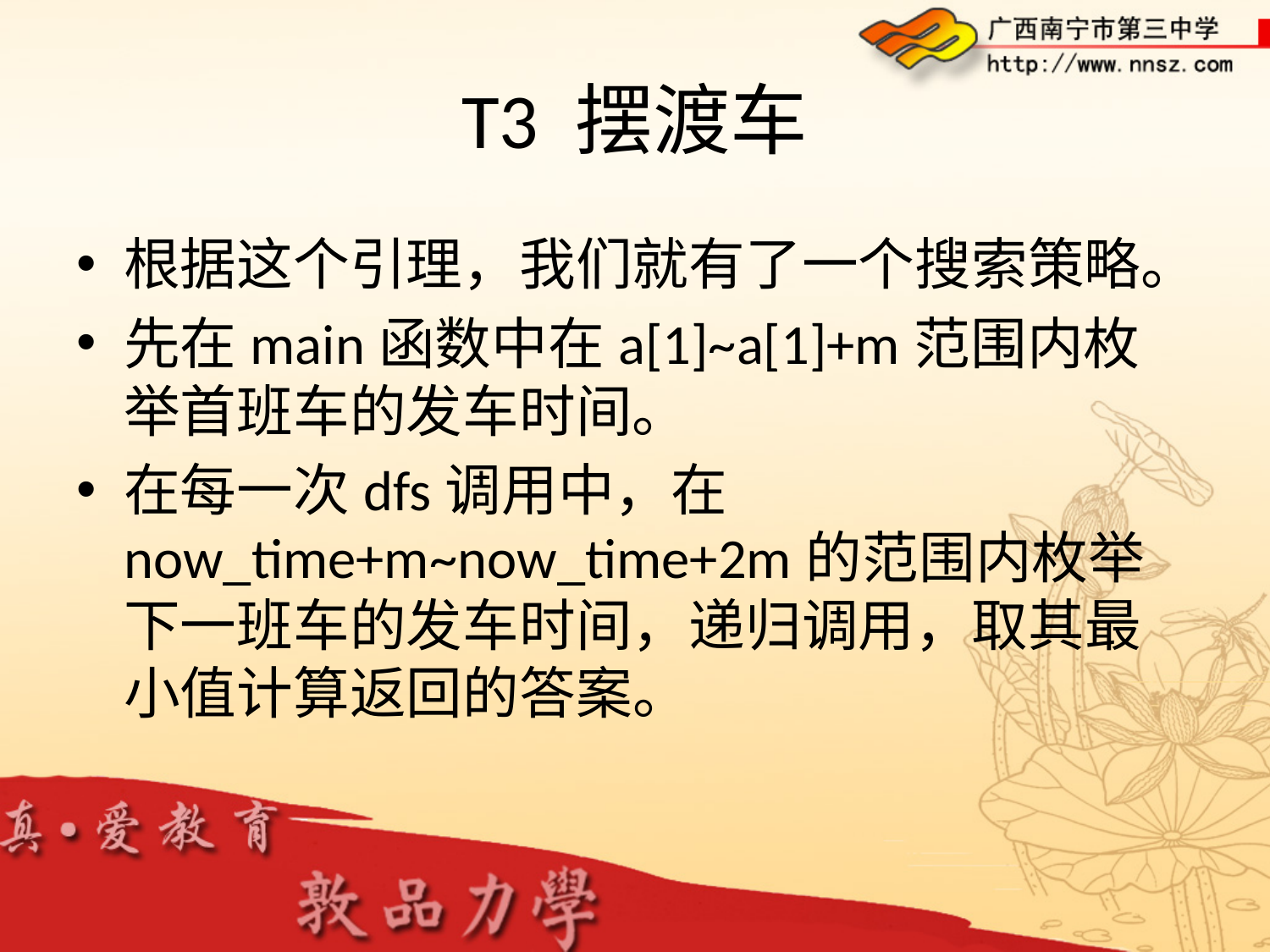

# T3 摆渡车
根据这个引理，我们就有了一个搜索策略。
先在main函数中在a[1]~a[1]+m范围内枚举首班车的发车时间。
在每一次dfs调用中，在now_time+m~now_time+2m的范围内枚举下一班车的发车时间，递归调用，取其最小值计算返回的答案。